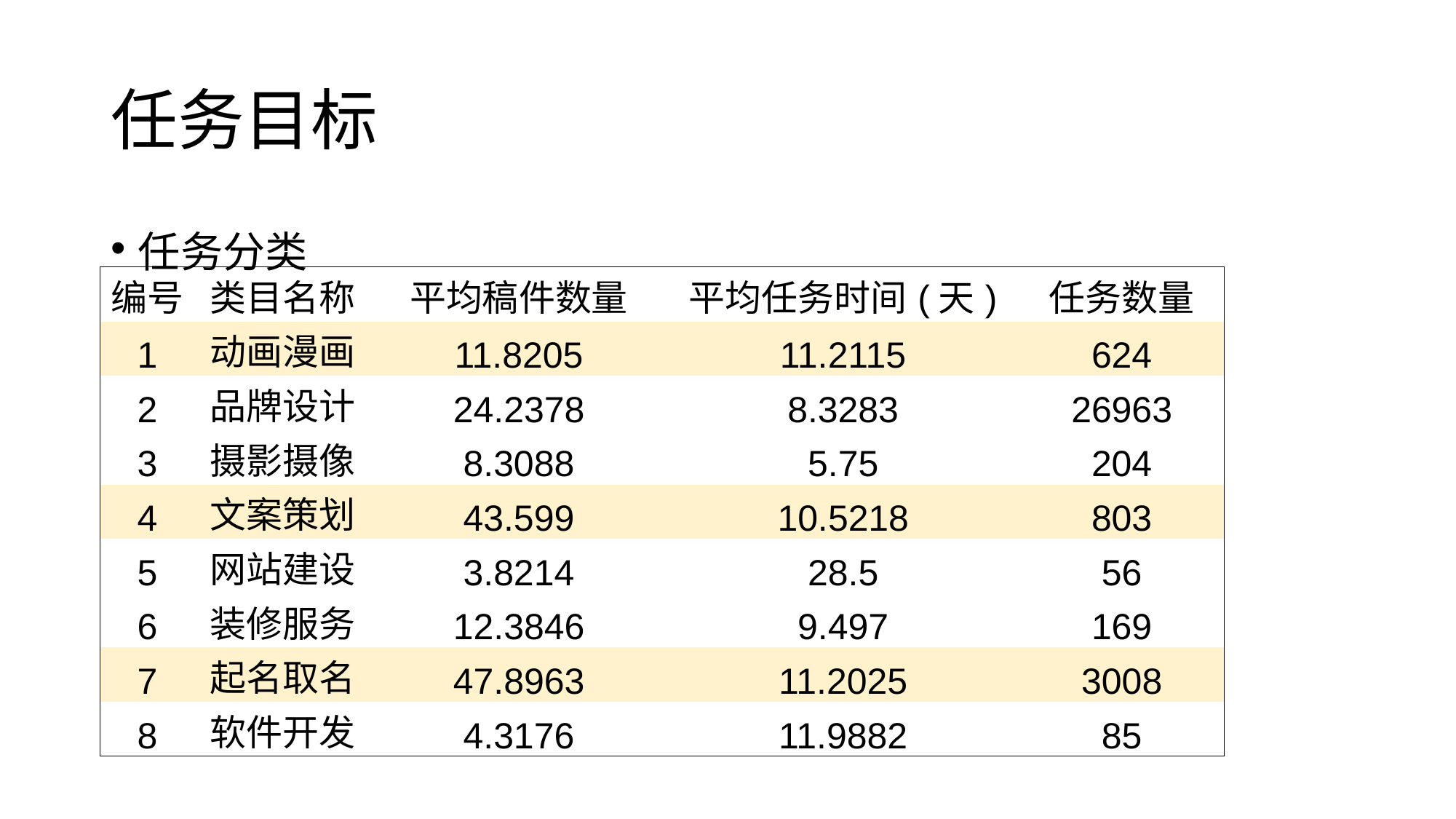

# 任务目标
任务分类
| 编号 | 类目名称 | 平均稿件数量 | 平均任务时间(天) | 任务数量 |
| --- | --- | --- | --- | --- |
| 1 | 动画漫画 | 11.8205 | 11.2115 | 624 |
| 2 | 品牌设计 | 24.2378 | 8.3283 | 26963 |
| 3 | 摄影摄像 | 8.3088 | 5.75 | 204 |
| 4 | 文案策划 | 43.599 | 10.5218 | 803 |
| 5 | 网站建设 | 3.8214 | 28.5 | 56 |
| 6 | 装修服务 | 12.3846 | 9.497 | 169 |
| 7 | 起名取名 | 47.8963 | 11.2025 | 3008 |
| 8 | 软件开发 | 4.3176 | 11.9882 | 85 |